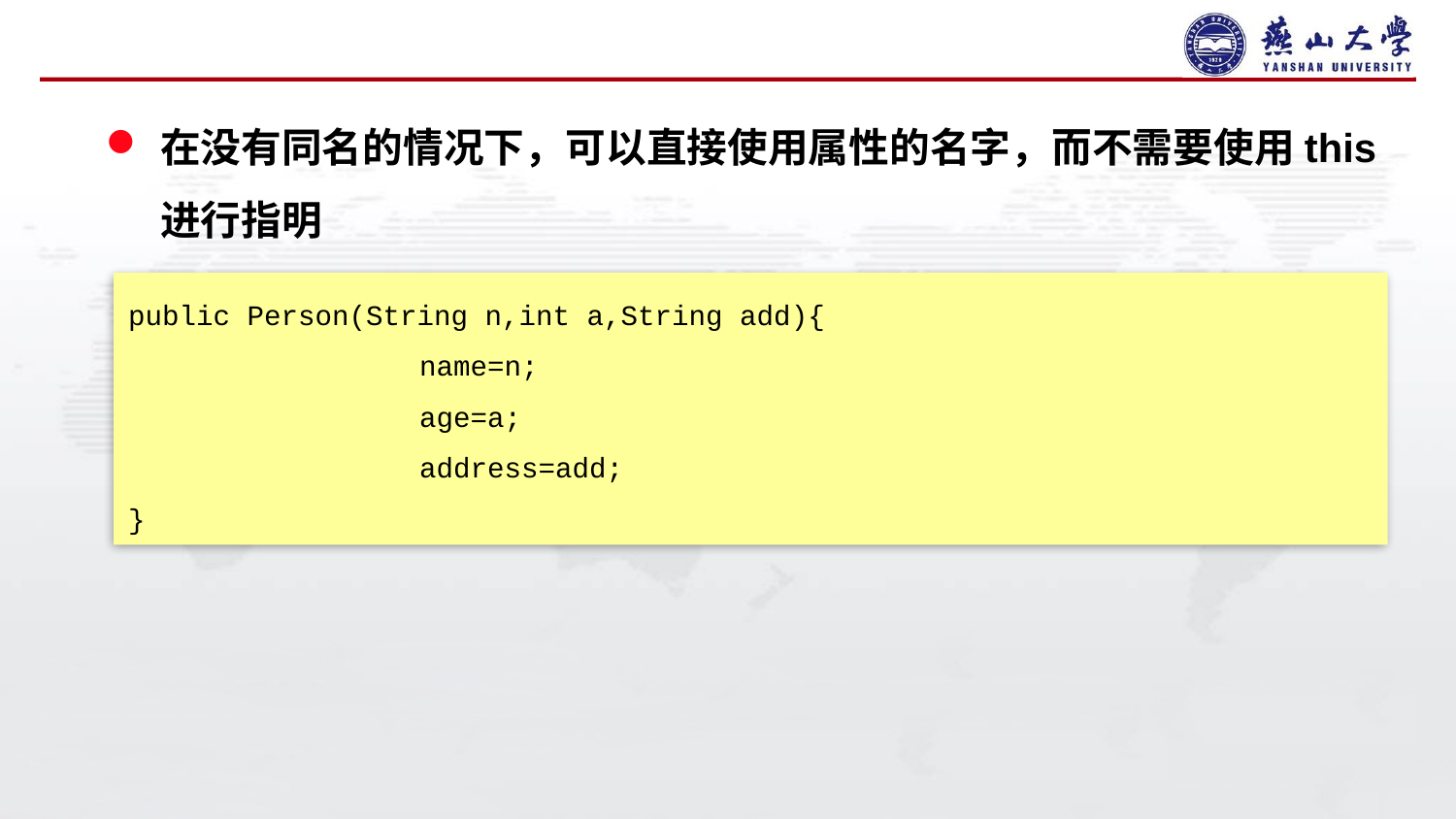

#
在没有同名的情况下，可以直接使用属性的名字，而不需要使用this进行指明
public Person(String n,int a,String add){
		name=n;
		age=a;
		address=add;
}